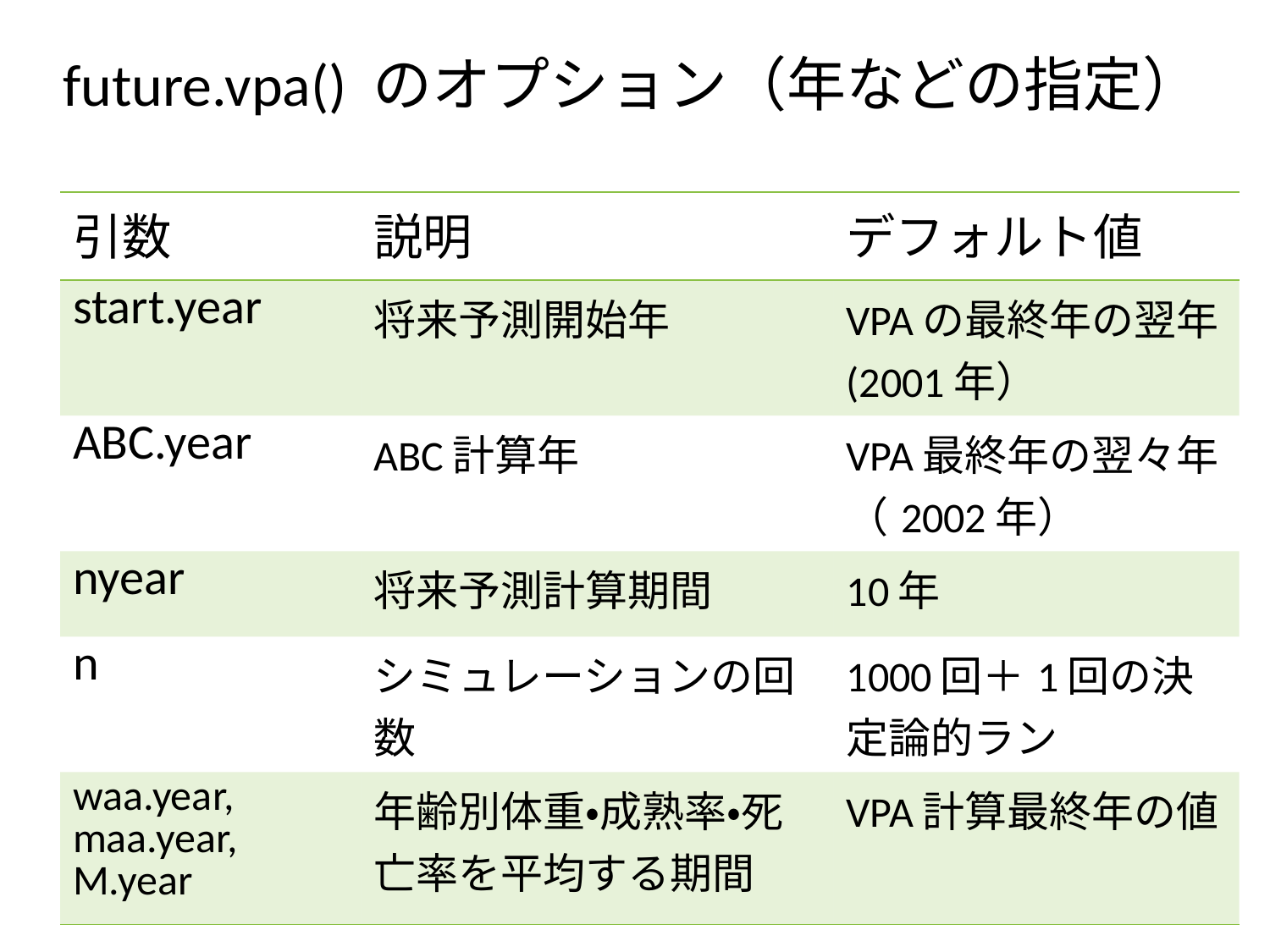

# future.vpa() のオプション（年などの指定）
| 引数 | 説明 | デフォルト値 |
| --- | --- | --- |
| start.year | 将来予測開始年 | VPAの最終年の翌年 (2001年） |
| ABC.year | ABC計算年 | VPA最終年の翌々年（2002年） |
| nyear | 将来予測計算期間 | 10年 |
| n | シミュレーションの回数 | 1000回＋1回の決定論的ラン |
| waa.year, maa.year, M.year | 年齢別体重・成熟率・死亡率を平均する期間 | VPA計算最終年の値 |